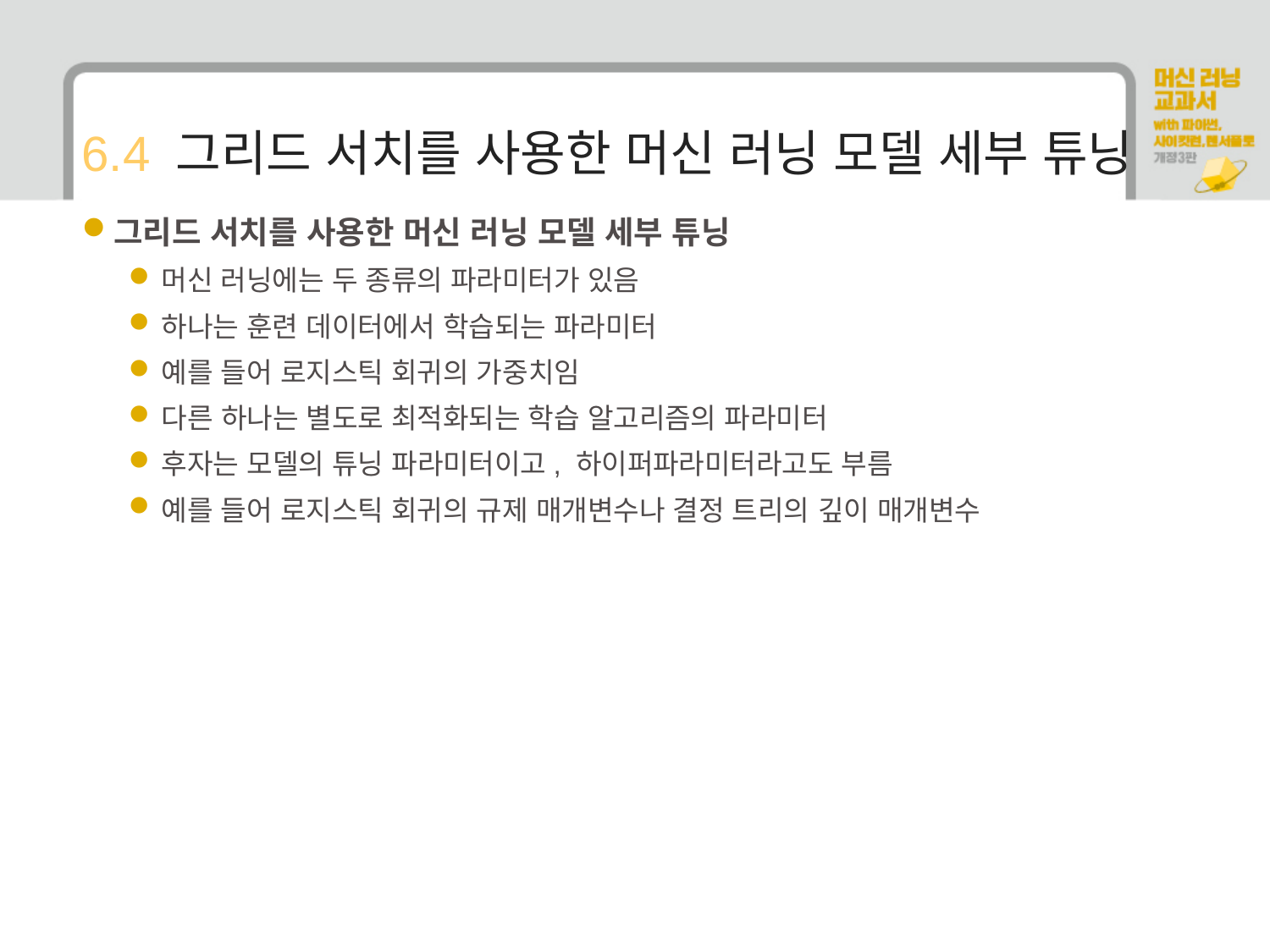

# 6.4 그리드 서치를 사용한 머신 러닝 모델 세부 튜닝
그리드 서치를 사용한 머신 러닝 모델 세부 튜닝
머신 러닝에는 두 종류의 파라미터가 있음
하나는 훈련 데이터에서 학습되는 파라미터
예를 들어 로지스틱 회귀의 가중치임
다른 하나는 별도로 최적화되는 학습 알고리즘의 파라미터
후자는 모델의 튜닝 파라미터이고, 하이퍼파라미터라고도 부름
예를 들어 로지스틱 회귀의 규제 매개변수나 결정 트리의 깊이 매개변수